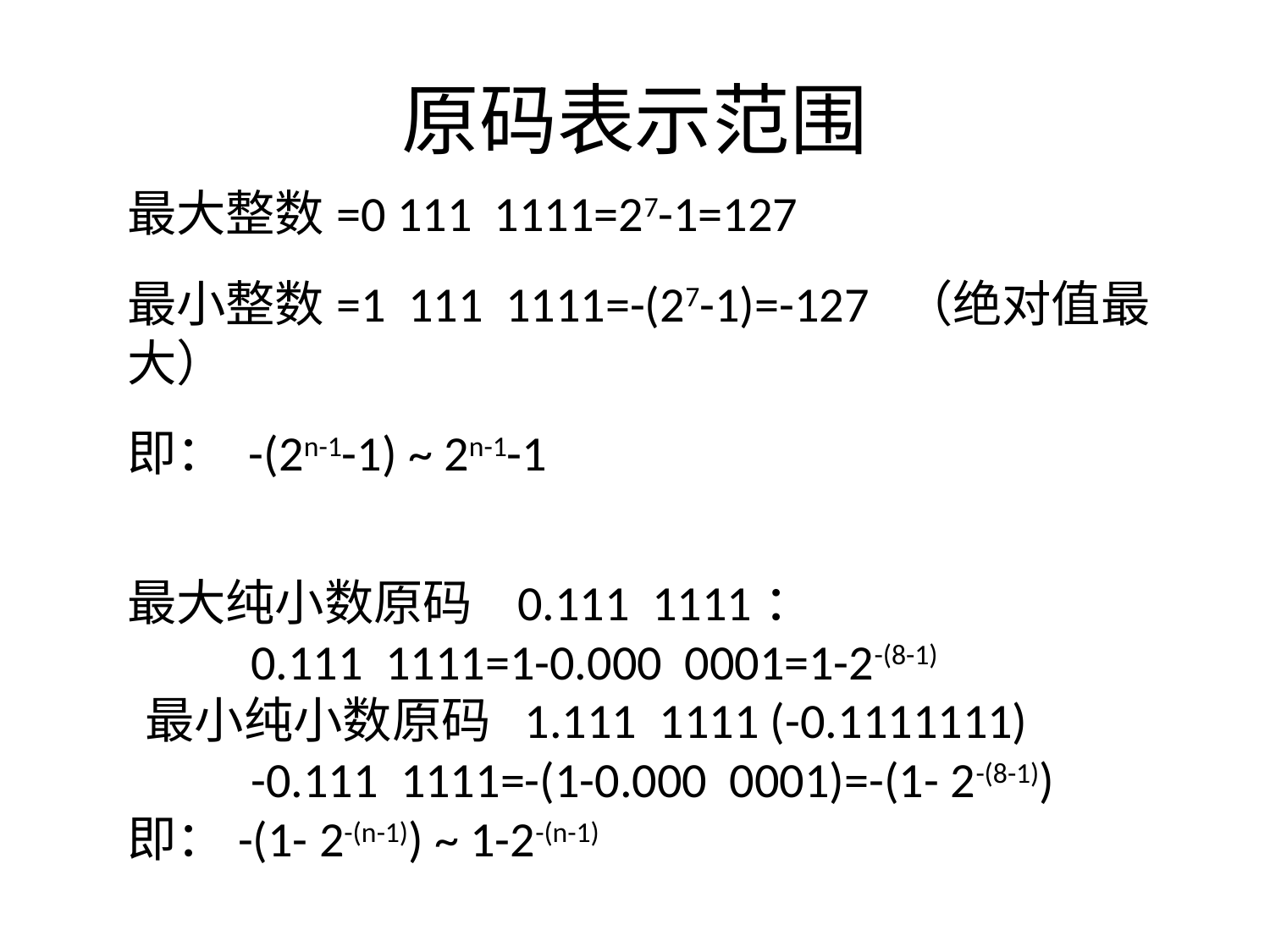

# 原码表示范围
最大整数=0 111  1111=27-1=127
最小整数=1  111  1111=-(27-1)=-127  （绝对值最大）
即： -(2n-1-1) ~ 2n-1-1

最大纯小数原码   0.111  1111：
           0.111  1111=1-0.000  0001=1-2-(8-1)
 最小纯小数原码  1.111  1111 (-0.1111111)
           -0.111  1111=-(1-0.000  0001)=-(1- 2-(8-1))
即：-(1- 2-(n-1)) ~ 1-2-(n-1)